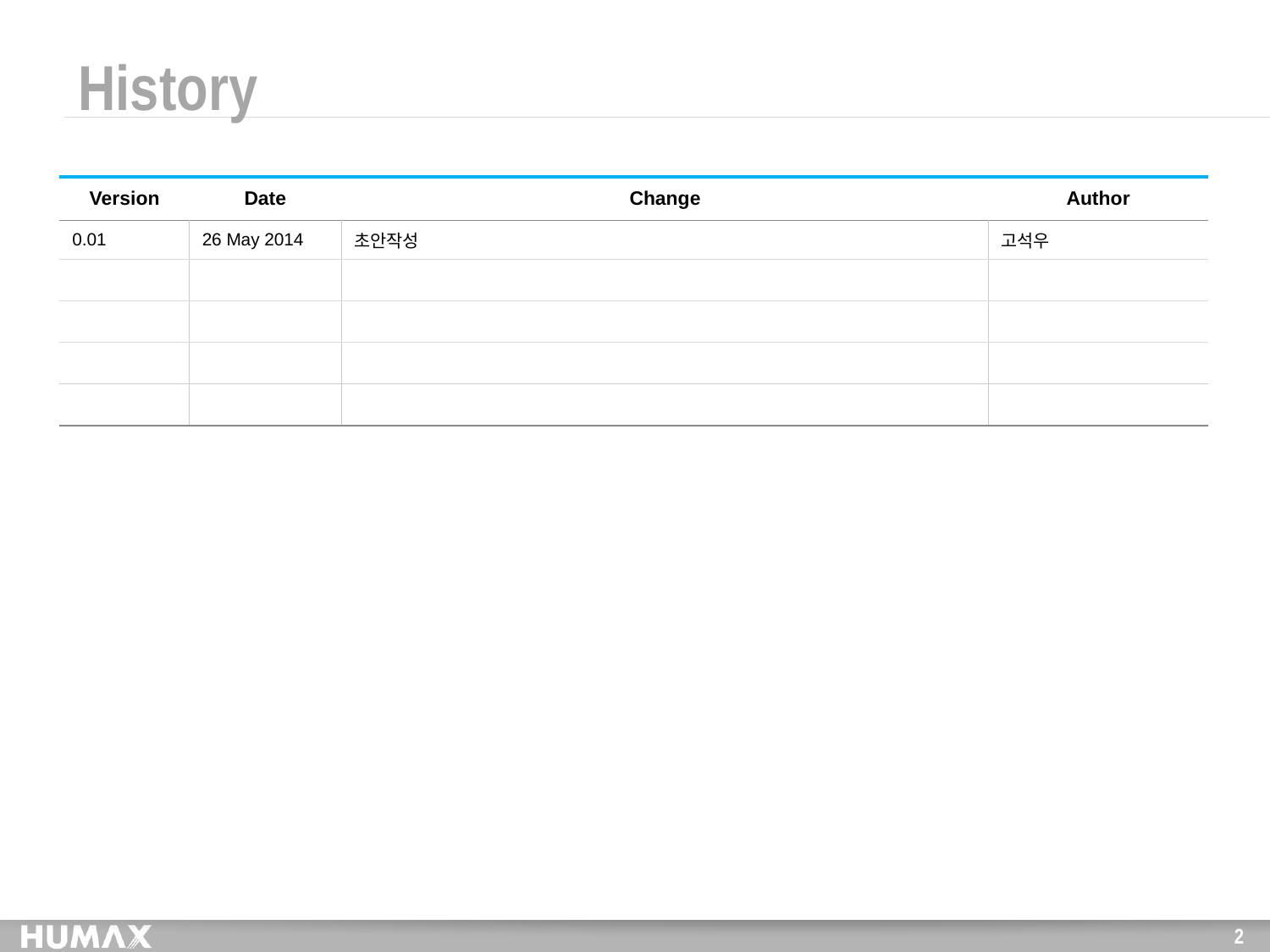

# History
|  |  |  |  |
| --- | --- | --- | --- |
| Version | Date | Change | Author |
| 0.01 | 26 May 2014 | 초안작성 | 고석우 |
|  |  |  |  |
|  |  |  |  |
|  |  |  |  |
|  |  |  |  |
2